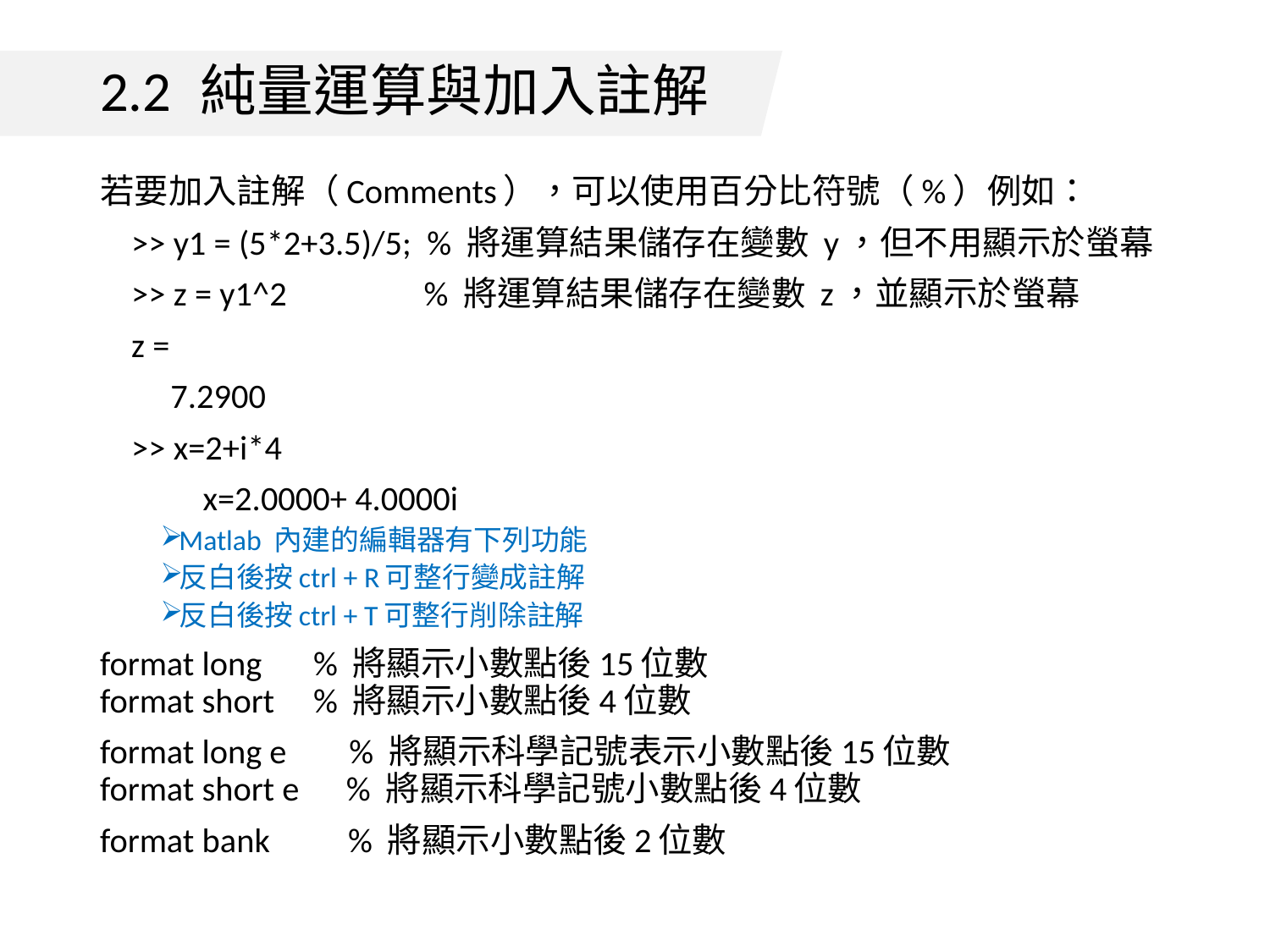

# 2.2 純量運算與加入註解
若要加入註解（Comments），可以使用百分比符號（%）例如：
    >> y1 = (5*2+3.5)/5;  % 將運算結果儲存在變數 y，但不用顯示於螢幕
    >> z = y1^2           	  % 將運算結果儲存在變數 z，並顯示於螢幕
    z =
         7.2900
    >> x=2+i*4
	x=2.0000+ 4.0000i
Matlab 內建的編輯器有下列功能
反白後按ctrl + R可整行變成註解
反白後按ctrl + T可整行削除註解
format long		 % 將顯示小數點後15位數
format short		 % 將顯示小數點後4位數
format long e        % 將顯示科學記號表示小數點後15位數
format short e      % 將顯示科學記號小數點後4位數
format bank          % 將顯示小數點後2位數